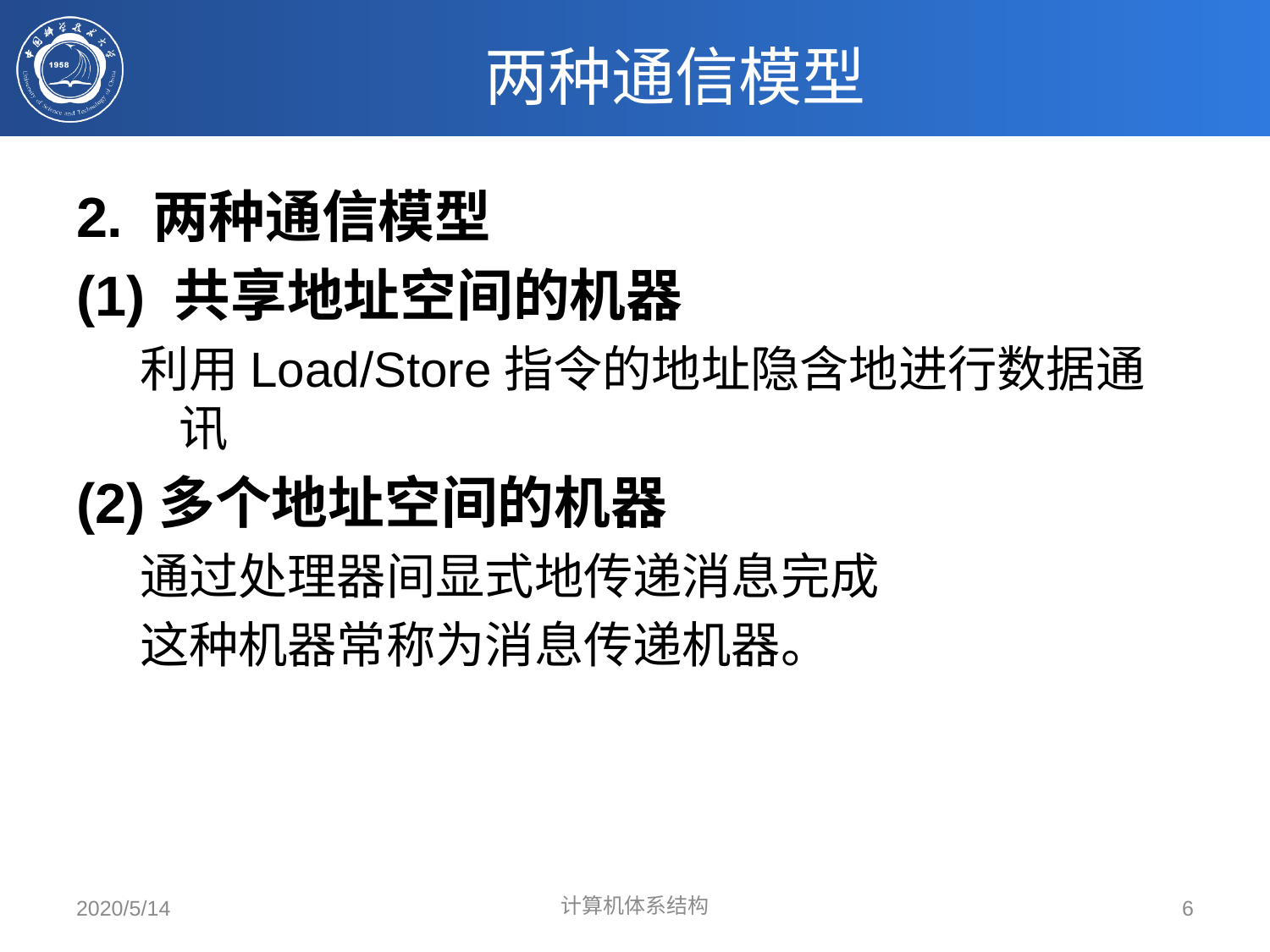

# 两种通信模型
2. 两种通信模型
(1) 共享地址空间的机器
利用Load/Store指令的地址隐含地进行数据通讯
(2)多个地址空间的机器
通过处理器间显式地传递消息完成
这种机器常称为消息传递机器。
2020/5/14
计算机体系结构
6